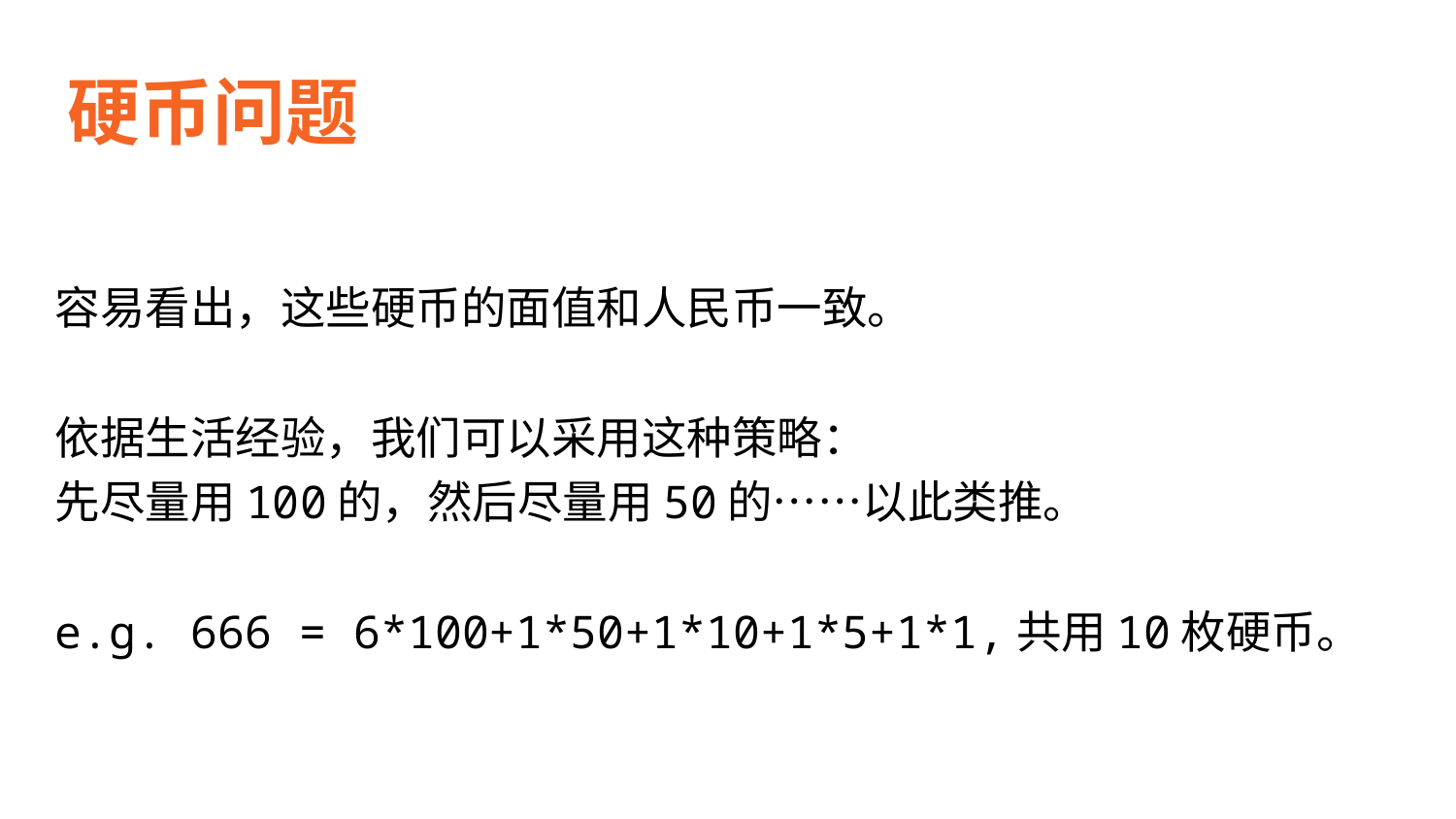

# 硬币问题
容易看出，这些硬币的面值和人民币一致。

依据生活经验，我们可以采用这种策略：
先尽量用100的，然后尽量用50的……以此类推。

e.g. 666 = 6*100+1*50+1*10+1*5+1*1,共用10枚硬币。